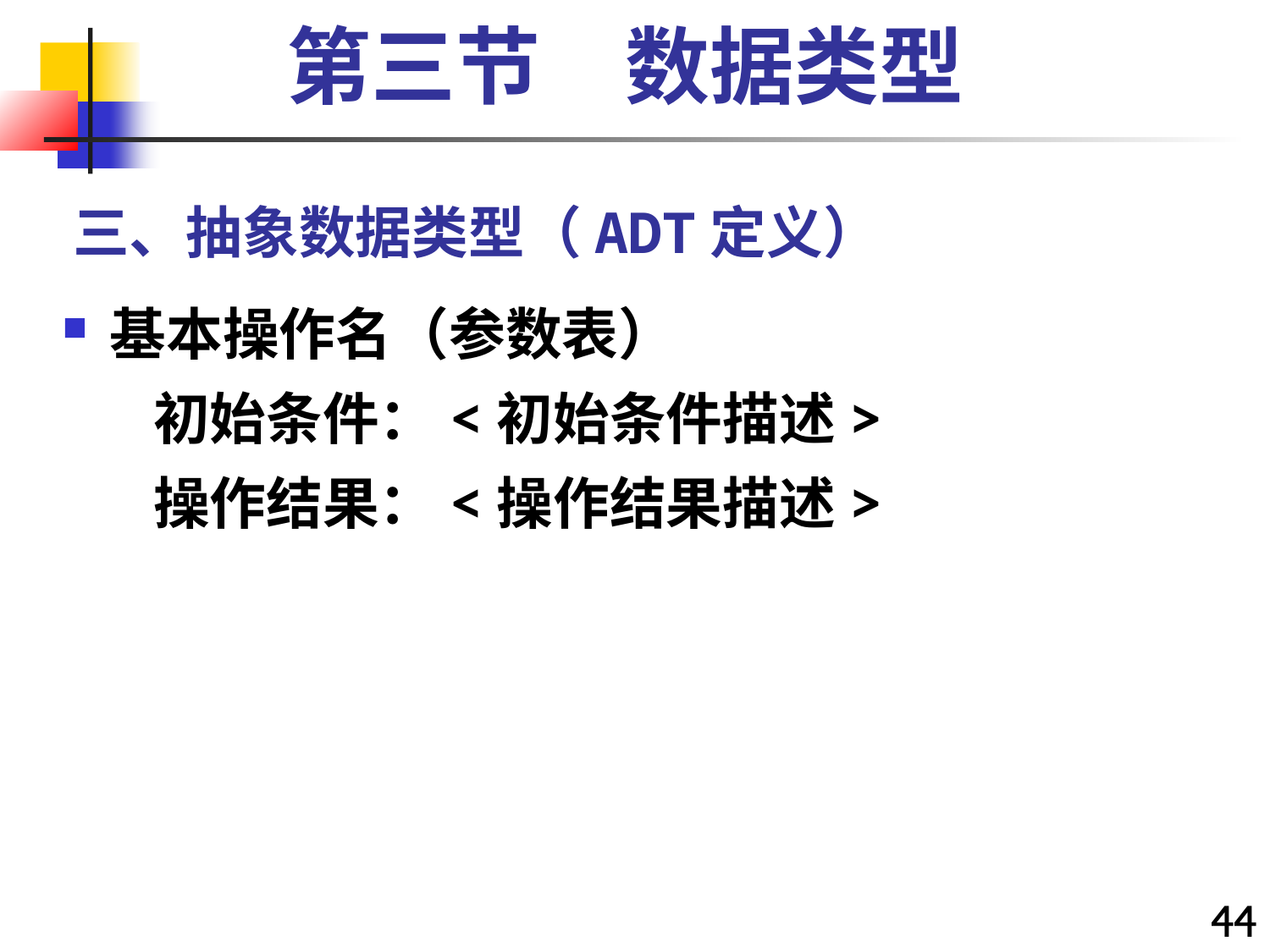

第三节　数据类型
三、抽象数据类型（ADT定义）
基本操作名（参数表）
      初始条件：<初始条件描述>
      操作结果：<操作结果描述>
44